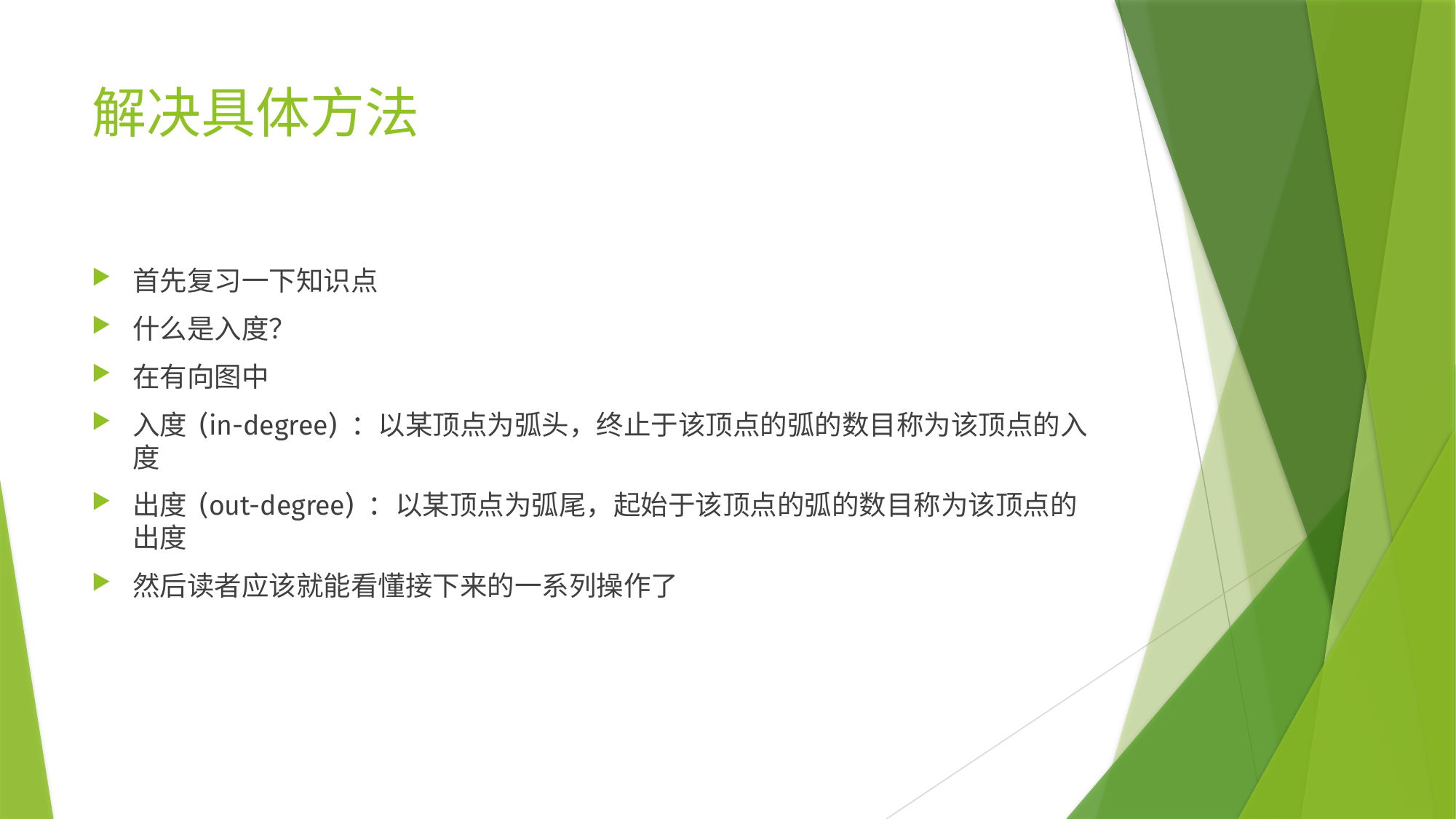

# 解决具体方法
首先复习一下知识点
什么是入度？
在有向图中
入度 (in-degree) ：以某顶点为弧头，终止于该顶点的弧的数目称为该顶点的入度
出度 (out-degree) ：以某顶点为弧尾，起始于该顶点的弧的数目称为该顶点的出度
然后读者应该就能看懂接下来的一系列操作了